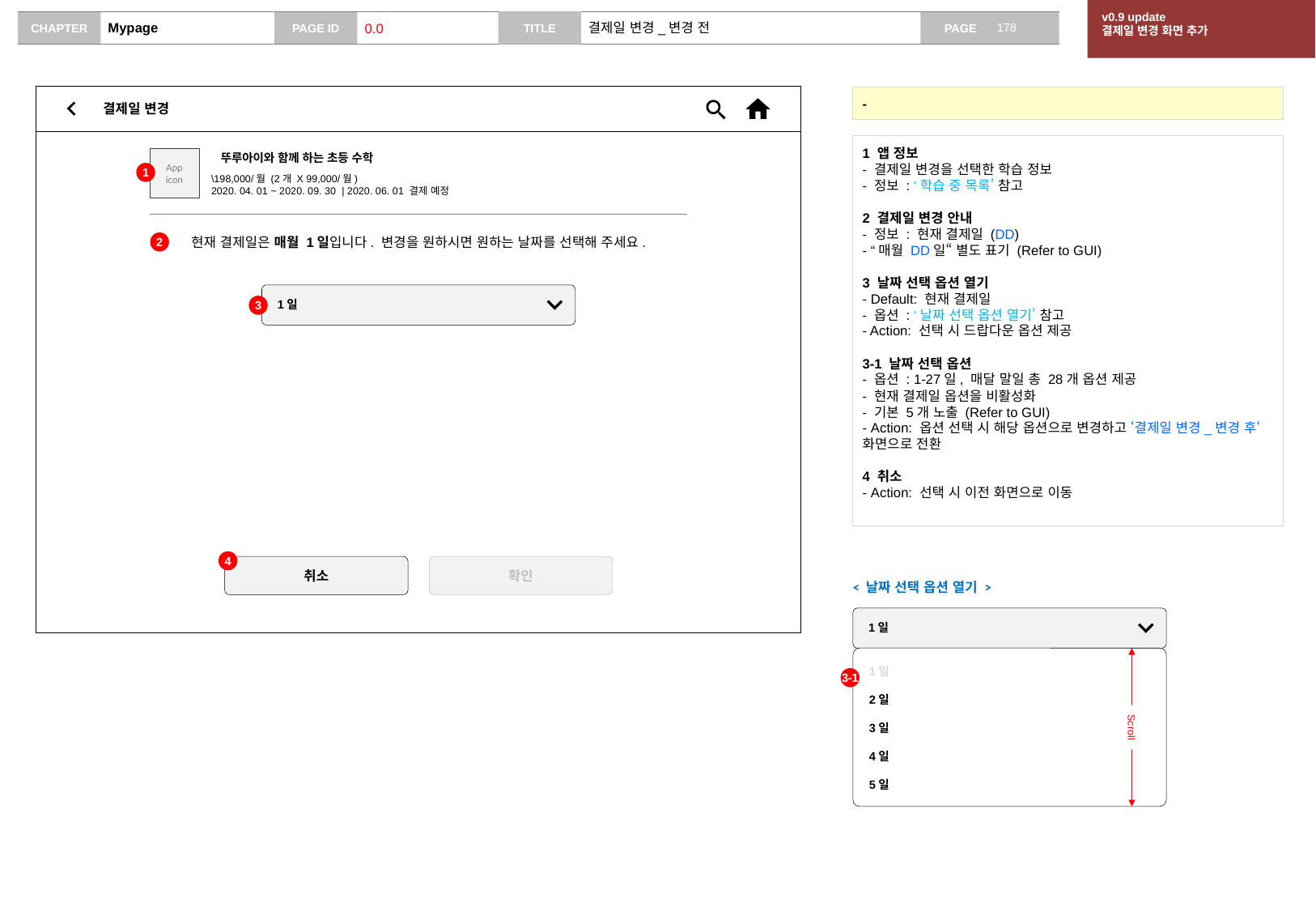

v0.9 update
결제일 변경 화면 추가

# Mypage
0.0
결제일 변경_변경 전

결제일 변경
-

1 앱 정보
- 결제일 변경을 선택한 학습 정보
- 정보 : ‘학습 중 목록’ 참고
2 결제일 변경 안내
- 정보 : 현재 결제일 (DD)
- “매월 DD일“ 별도 표기 (Refer to GUI)
3 날짜 선택 옵션 열기
- Default: 현재 결제일
- 옵션 : ‘날짜 선택 옵션 열기’ 참고
- Action: 선택 시 드랍다운 옵션 제공
3-1 날짜 선택 옵션
- 옵션 : 1-27일, 매달 말일 총 28개 옵션 제공
- 현재 결제일 옵션을 비활성화
- 기본 5개 노출 (Refer to GUI)
- Action: 옵션 선택 시 해당 옵션으로 변경하고 ‘결제일 변경_변경 후‘ 화면으로 전환

4 취소
- Action: 선택 시 이전 화면으로 이동

App
icon
뚜루아이와 함께 하는 초등 수학
1
\198,000/월 (2개 X 99,000/월)
2020. 04. 01 ~ 2020. 09. 30  | 2020. 06. 01 결제 예정
2
현재 결제일은 매월 1일입니다. 변경을 원하시면 원하는 날짜를 선택해 주세요.
1일

3
4
취소
확인
< 날짜 선택 옵션 열기 >
1일

1일

2일

3일

4일

5일
3-1
Scroll